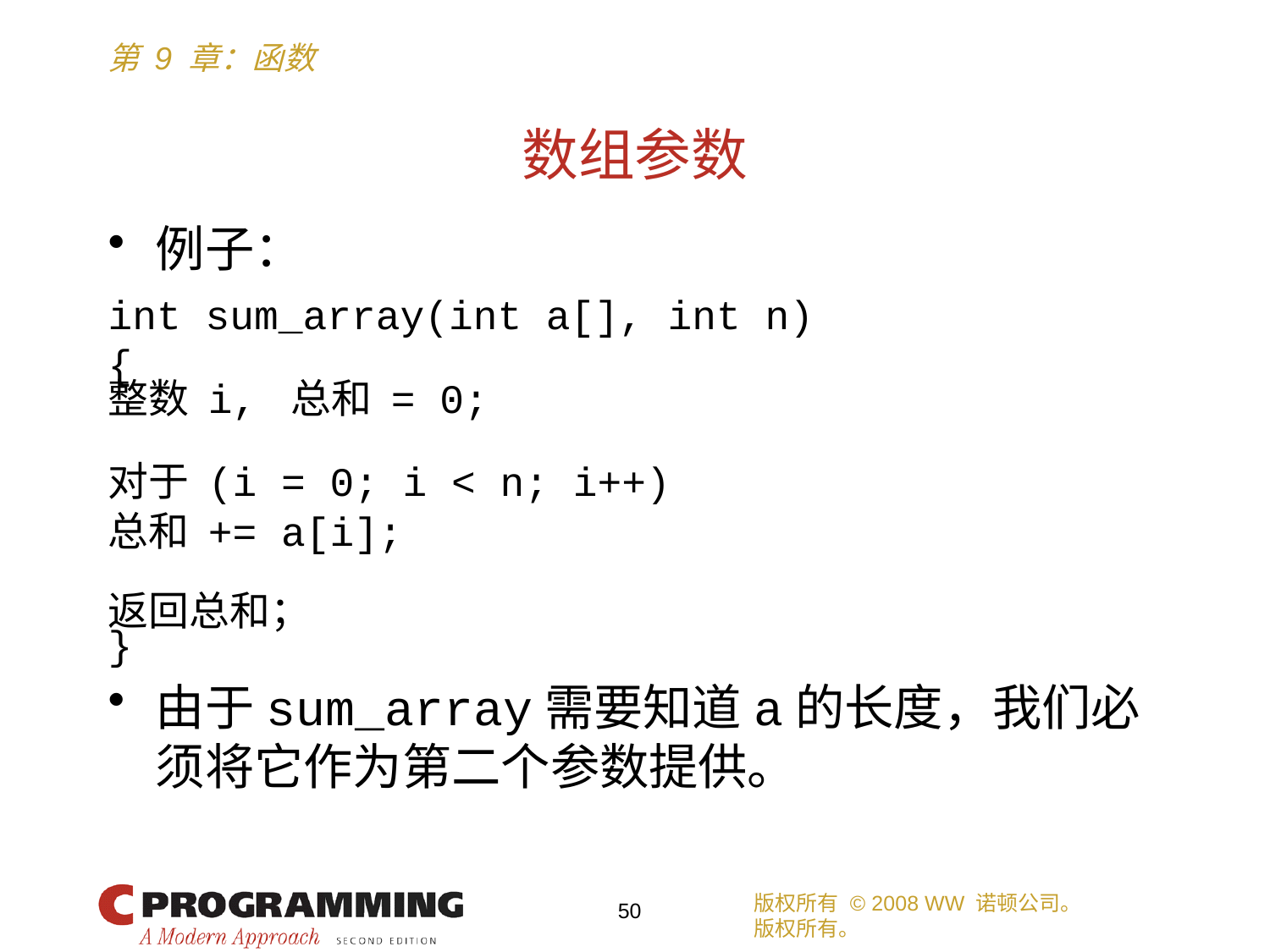

# 数组参数
例子：
int sum_array(int a[], int n)
{
整数 i, 总和 = 0;

对于 (i = 0; i < n; i++)
总和 += a[i];

返回总和；
}
由于sum_array需要知道a的长度，我们必须将它作为第二个参数提供。

版权所有 © 2008 WW 诺顿公司。
版权所有。
50